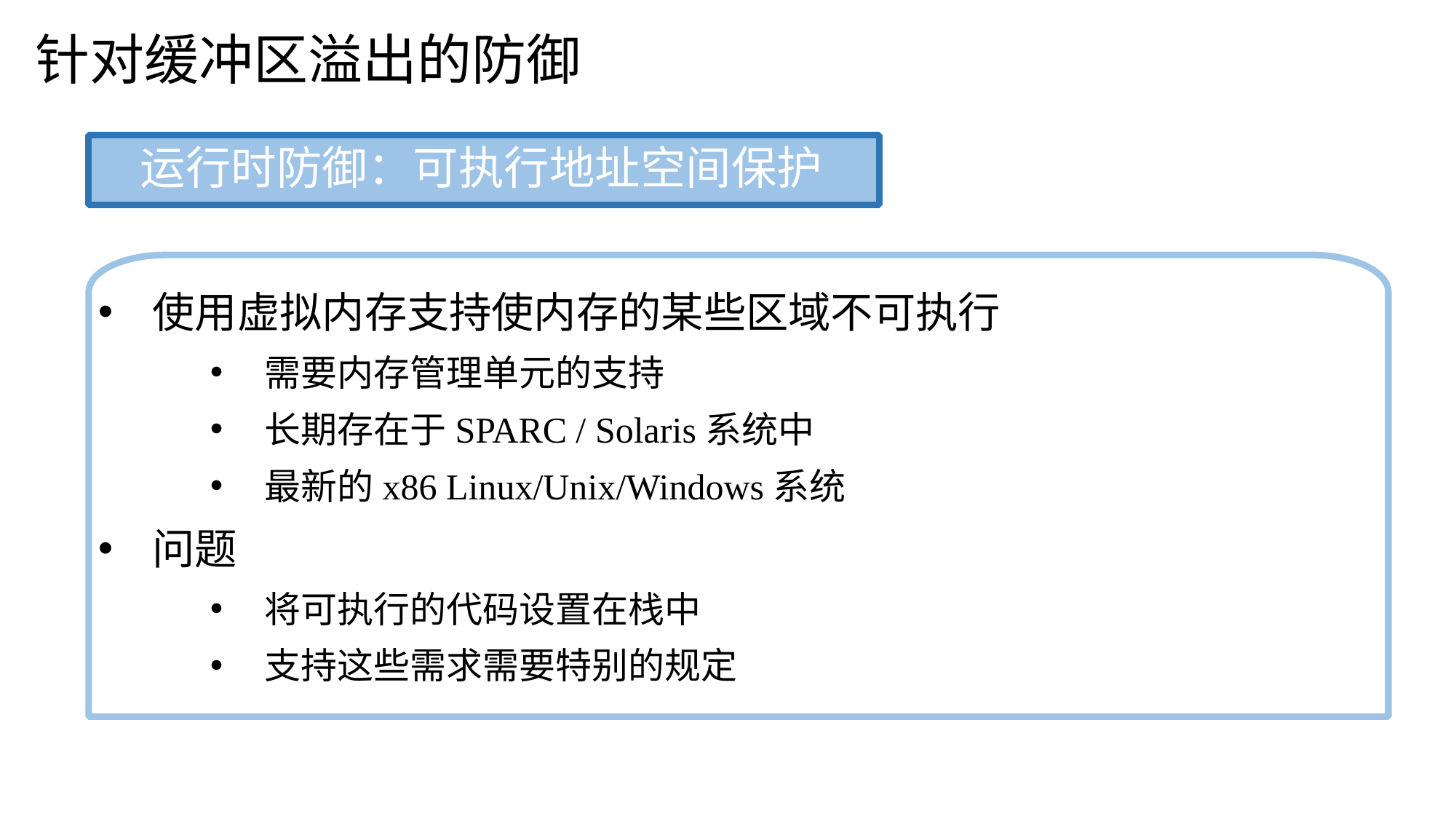

针对缓冲区溢出的防御

运行时防御：可执行地址空间保护
使用虚拟内存支持使内存的某些区域不可执行
需要内存管理单元的支持
长期存在于SPARC / Solaris系统中
最新的x86 Linux/Unix/Windows系统
问题
将可执行的代码设置在栈中
支持这些需求需要特别的规定